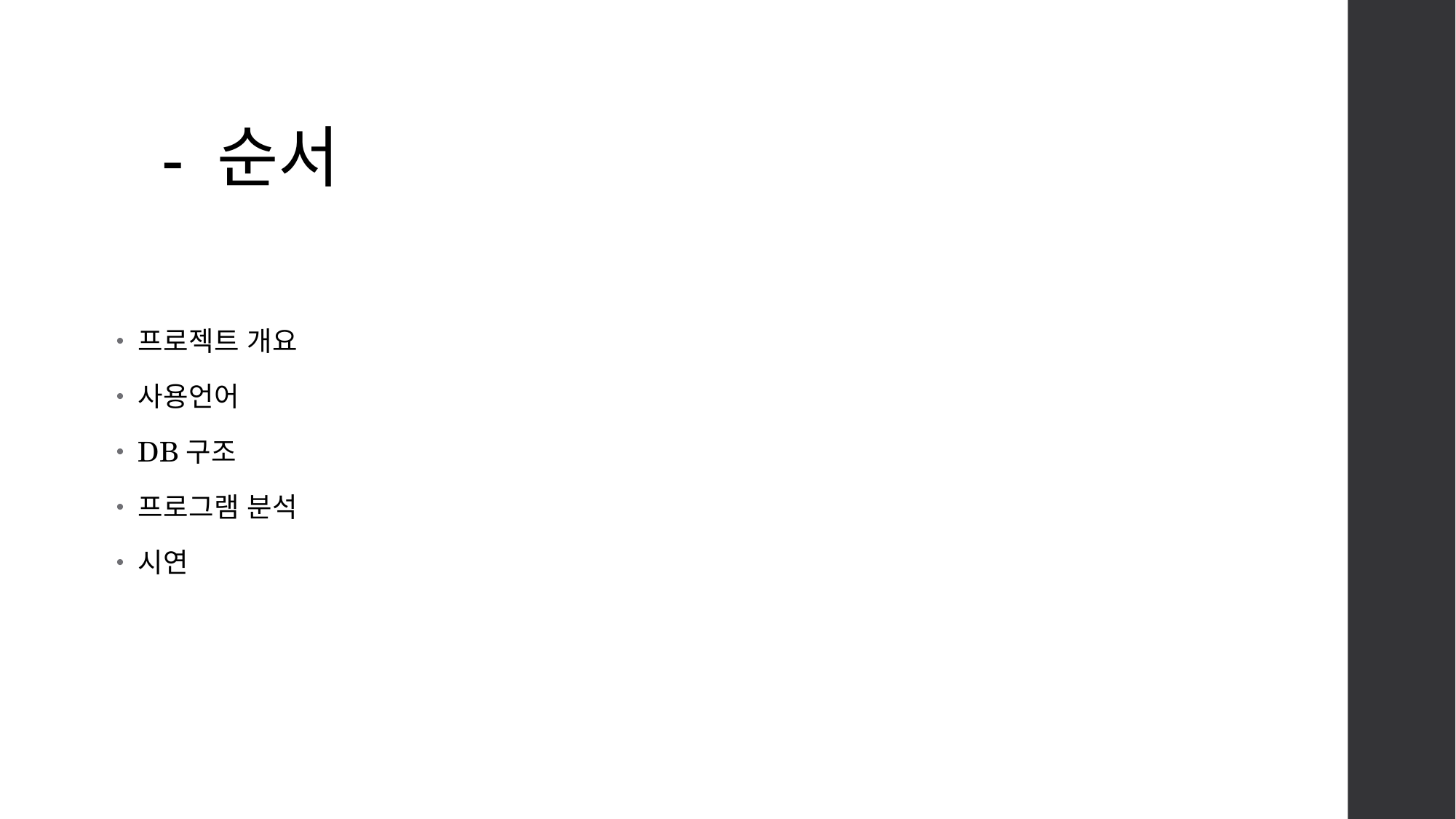

# - 순서
프로젝트 개요
사용언어
DB구조
프로그램 분석
시연